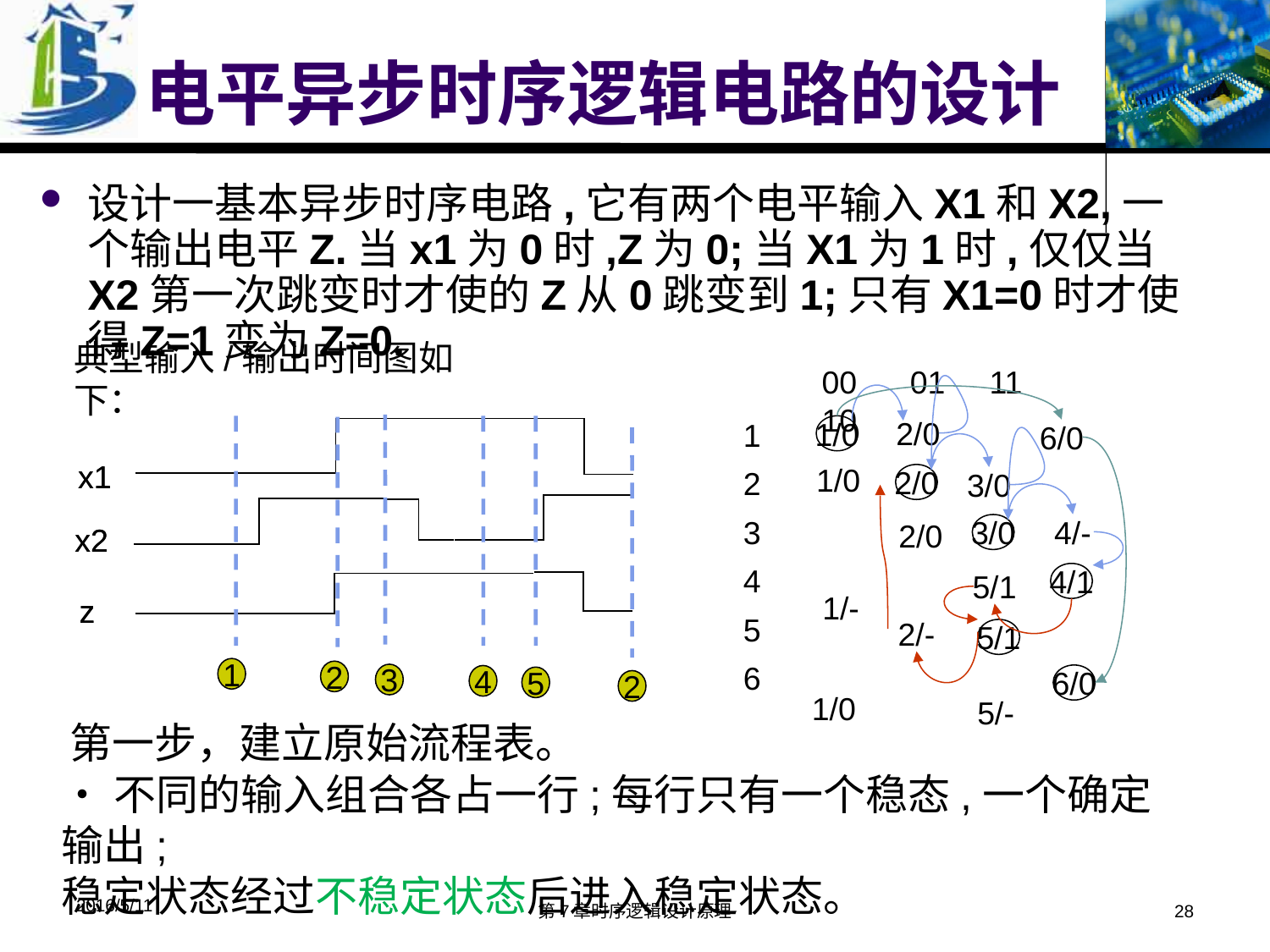

# 电平异步时序逻辑电路的设计
设计一基本异步时序电路,它有两个电平输入X1和X2,一个输出电平Z.当x1为0时,Z为0;当X1为1时,仅仅当X2第一次跳变时才使的Z从0跳变到1;只有X1=0时才使得Z=1变为Z=0.
典型输入/输出时间图如下：
00      01     11     10

6/0
6/0
1
2
3
4
5
6

2/0
1/0

x1
x1
1/0
1/-
1/0
5/-
2/0
2/0
3/0
4/-
3/0
x2
x2
4/1
5/1
z
z
2/-
5/1
1
2
3
4
5
2
第一步，建立原始流程表。
•不同的输入组合各占一行;每行只有一个稳态,一个确定输出;
稳定状态经过不稳定状态后进入稳定状态。
2016/5/11
第7章时序逻辑设计原理
28